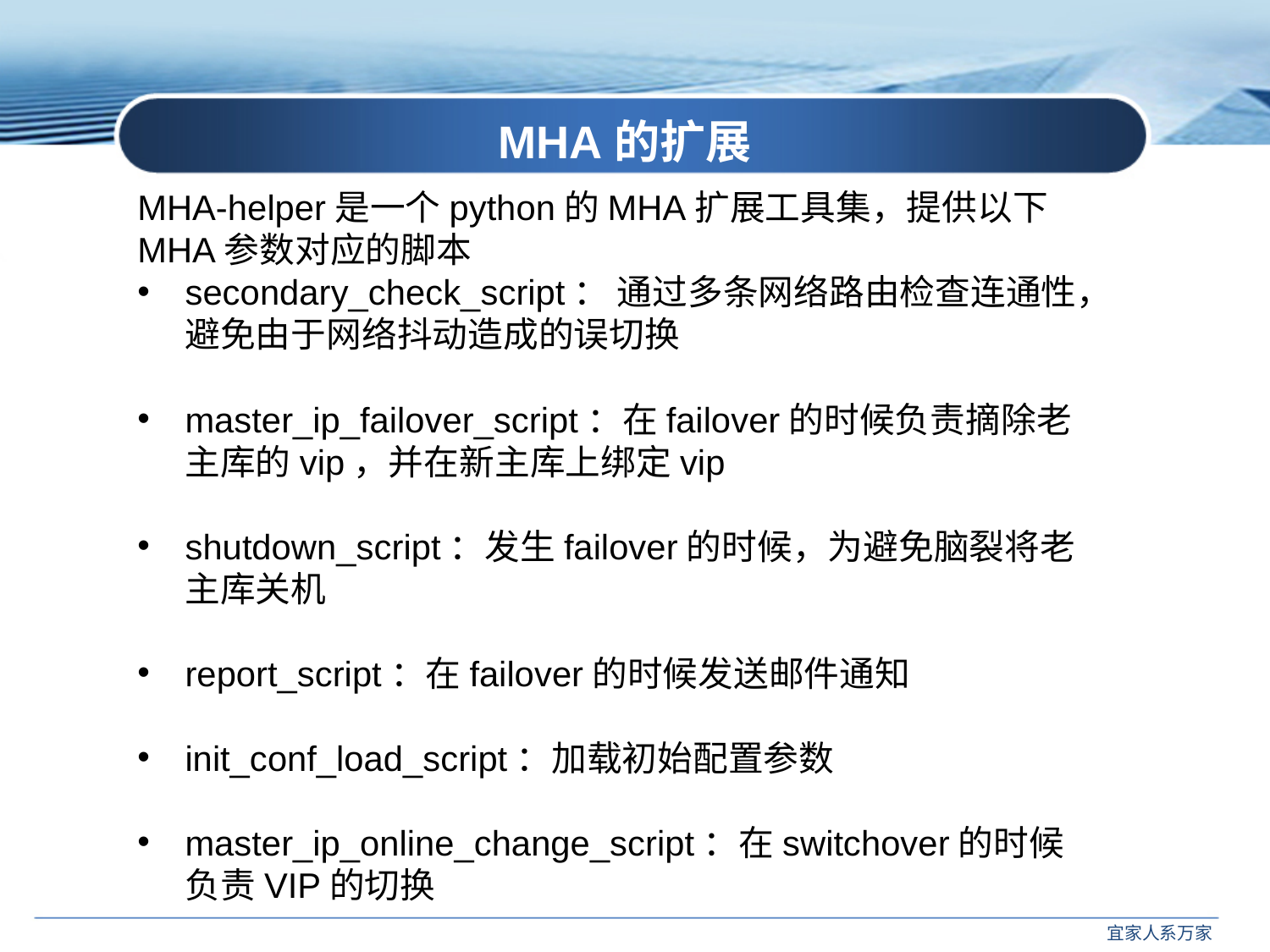

MHA的扩展
MHA-helper是一个python的MHA扩展工具集，提供以下MHA参数对应的脚本
secondary_check_script： 通过多条网络路由检查连通性，避免由于网络抖动造成的误切换

master_ip_failover_script：在failover的时候负责摘除老主库的vip，并在新主库上绑定vip

shutdown_script：发生failover的时候，为避免脑裂将老主库关机

report_script：在failover的时候发送邮件通知

init_conf_load_script：加载初始配置参数

master_ip_online_change_script：在switchover的时候负责VIP的切换
宜家人系万家